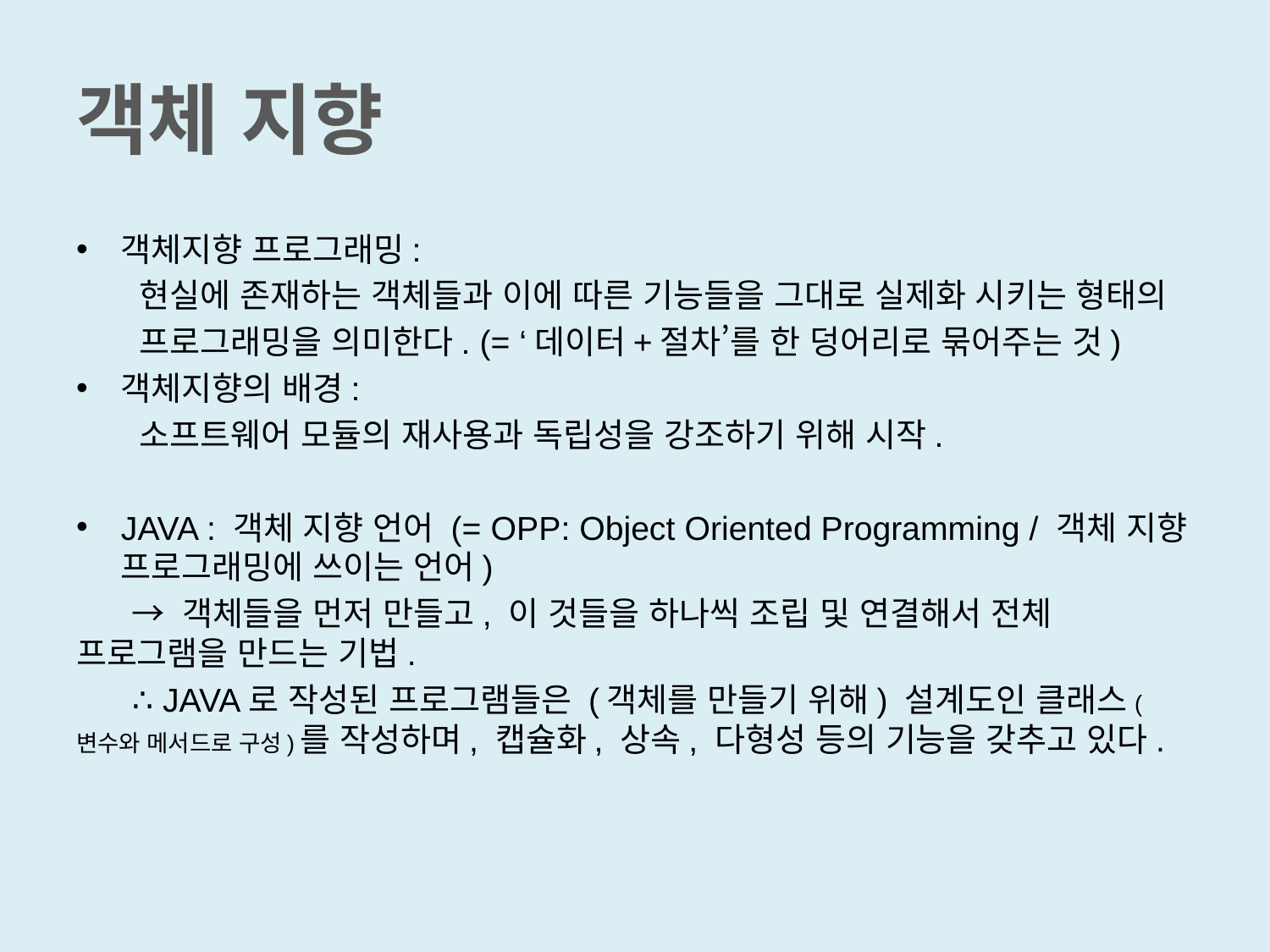

# 객체 지향
객체지향 프로그래밍:
      현실에 존재하는 객체들과 이에 따른 기능들을 그대로 실제화 시키는 형태의
      프로그래밍을 의미한다. (= ‘데이터+절차’를 한 덩어리로 묶어주는 것)
객체지향의 배경:
      소프트웨어 모듈의 재사용과 독립성을 강조하기 위해 시작.

JAVA : 객체 지향 언어 (= OPP: Object Oriented Programming / 객체 지향 프로그래밍에 쓰이는 언어)
      → 객체들을 먼저 만들고, 이 것들을 하나씩 조립 및 연결해서 전체 프로그램을 만드는 기법.
      ∴ JAVA로 작성된 프로그램들은 (객체를 만들기 위해) 설계도인 클래스(변수와 메서드로 구성)를 작성하며, 캡슐화, 상속, 다형성 등의 기능을 갖추고 있다.